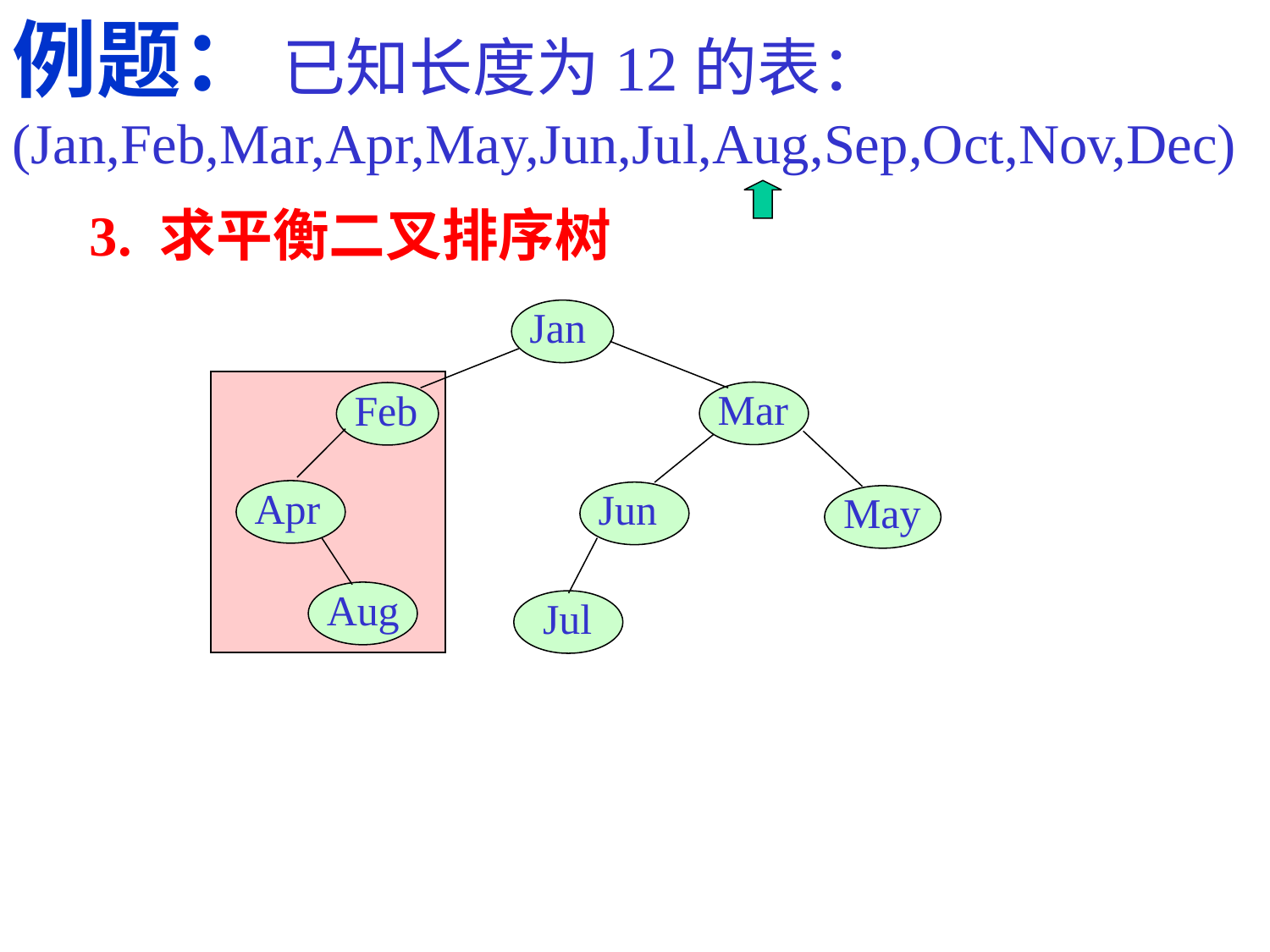

例题： 已知长度为12的表：
(Jan,Feb,Mar,Apr,May,Jun,Jul,Aug,Sep,Oct,Nov,Dec)

3. 求平衡二叉排序树
Jan

Mar

Feb

Apr

Jun

May

Aug

 Jul